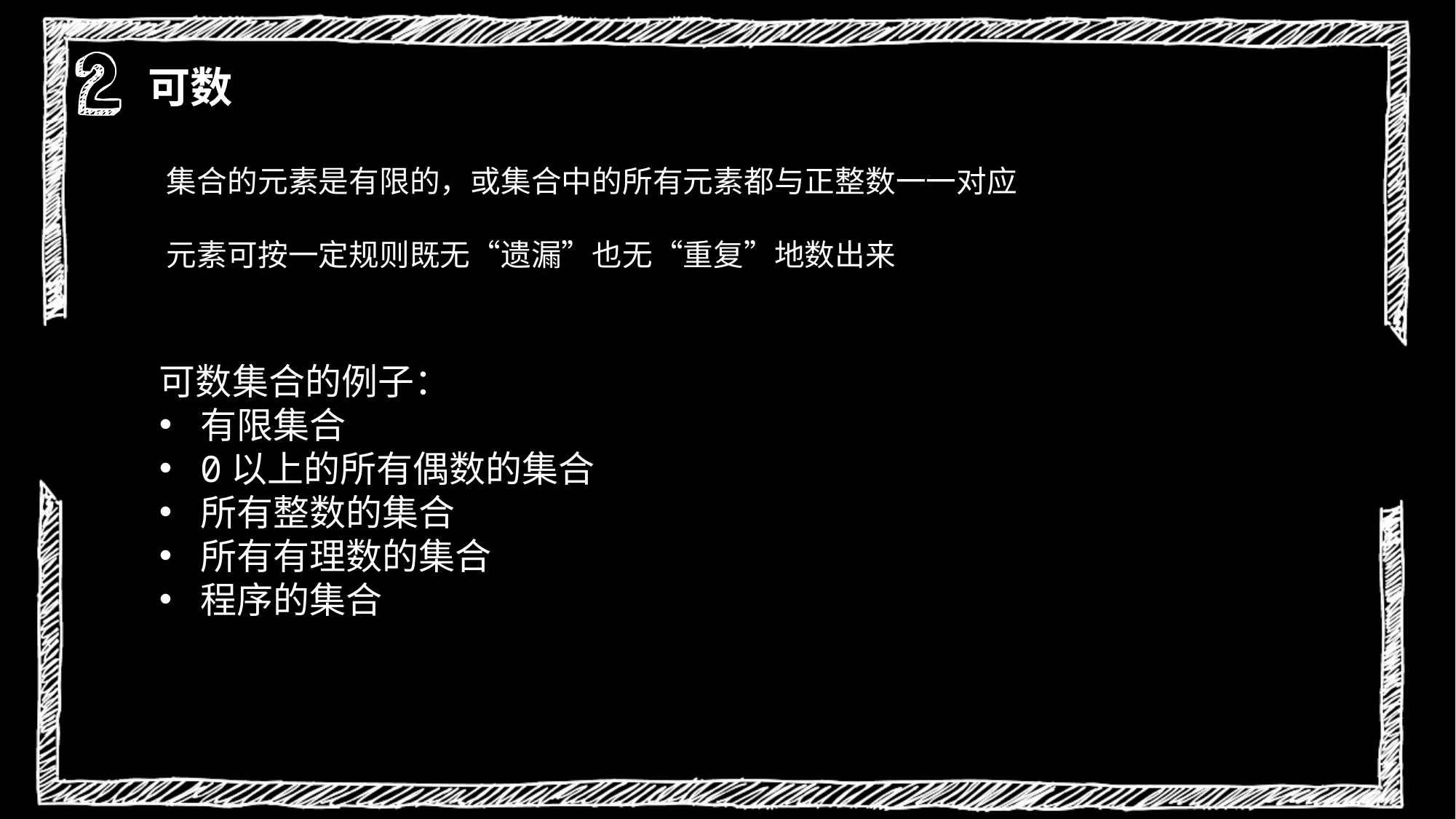

可数
集合的元素是有限的，或集合中的所有元素都与正整数一一对应

元素可按一定规则既无“遗漏”也无“重复”地数出来
可数集合的例子：
有限集合
0以上的所有偶数的集合
所有整数的集合
所有有理数的集合
程序的集合